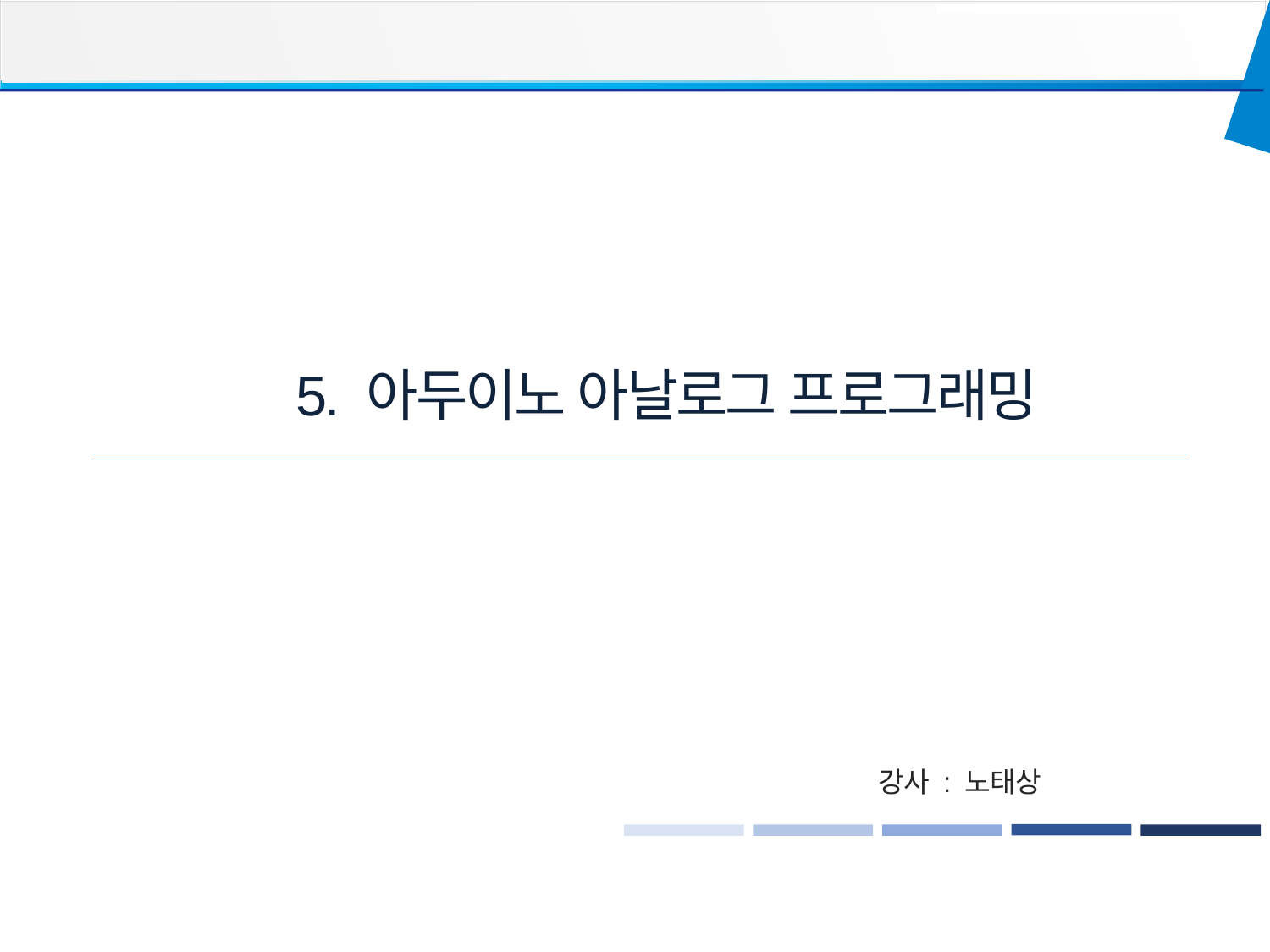

5. 아두이노 아날로그 프로그래밍

강사 : 노태상